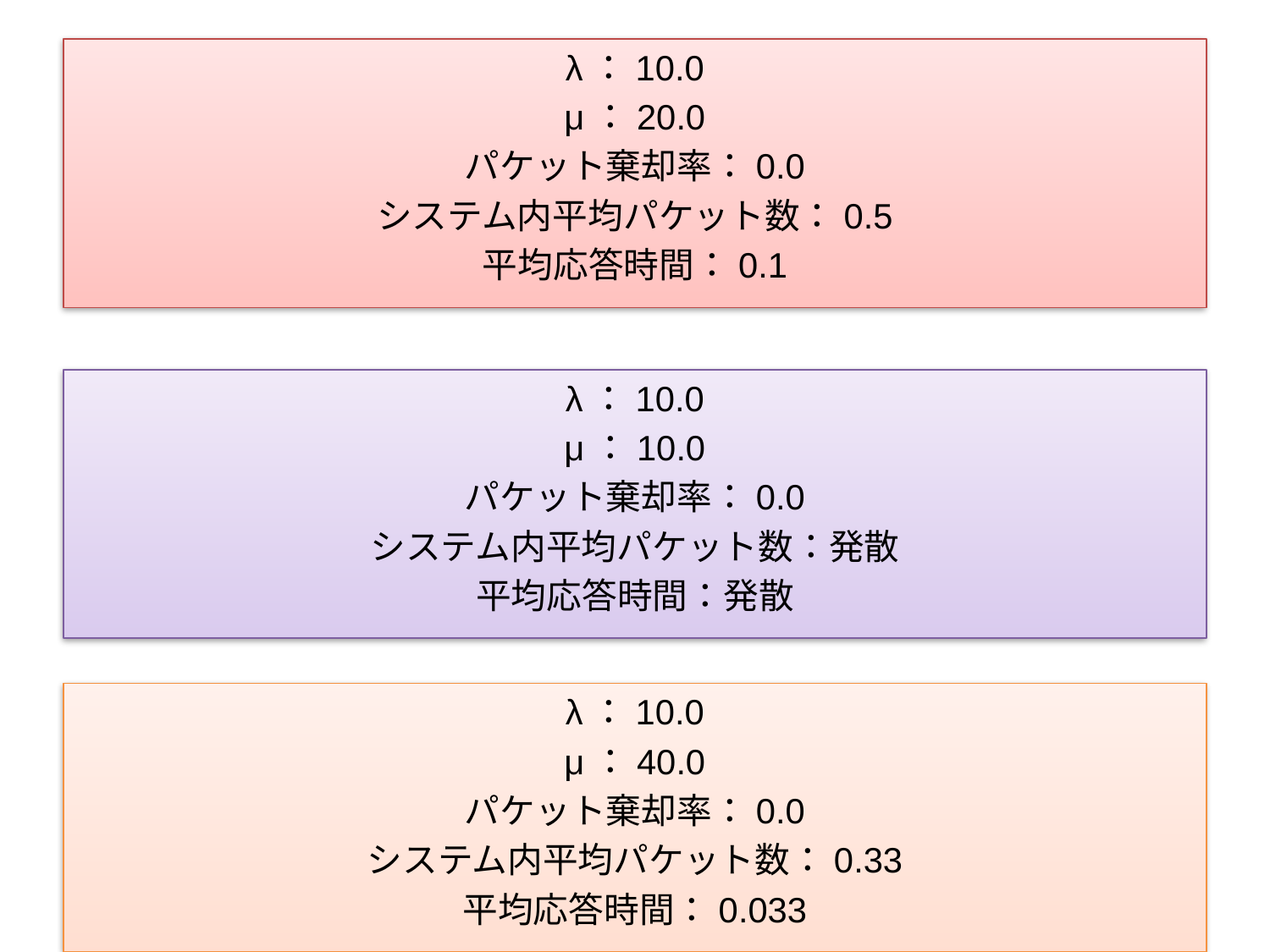

λ：10.0
μ：20.0
パケット棄却率：0.0
システム内平均パケット数：0.5
平均応答時間：0.1
λ：10.0
μ：10.0
パケット棄却率：0.0
システム内平均パケット数：発散
平均応答時間：発散
λ：10.0
μ：40.0
パケット棄却率：0.0
システム内平均パケット数：0.33
平均応答時間：0.033